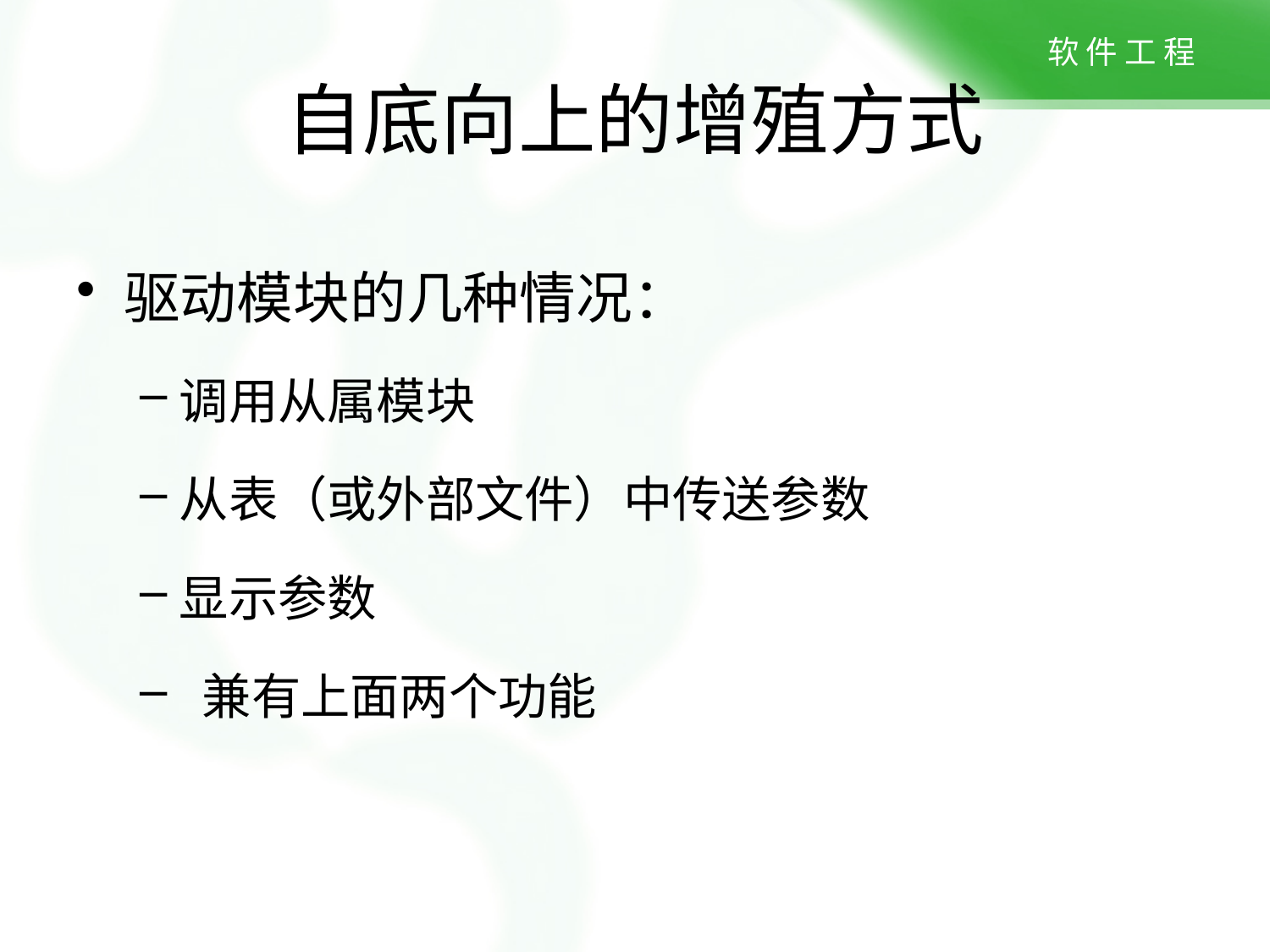

# 自底向上的增殖方式
驱动模块的几种情况：
调用从属模块
从表（或外部文件）中传送参数
显示参数
 兼有上面两个功能